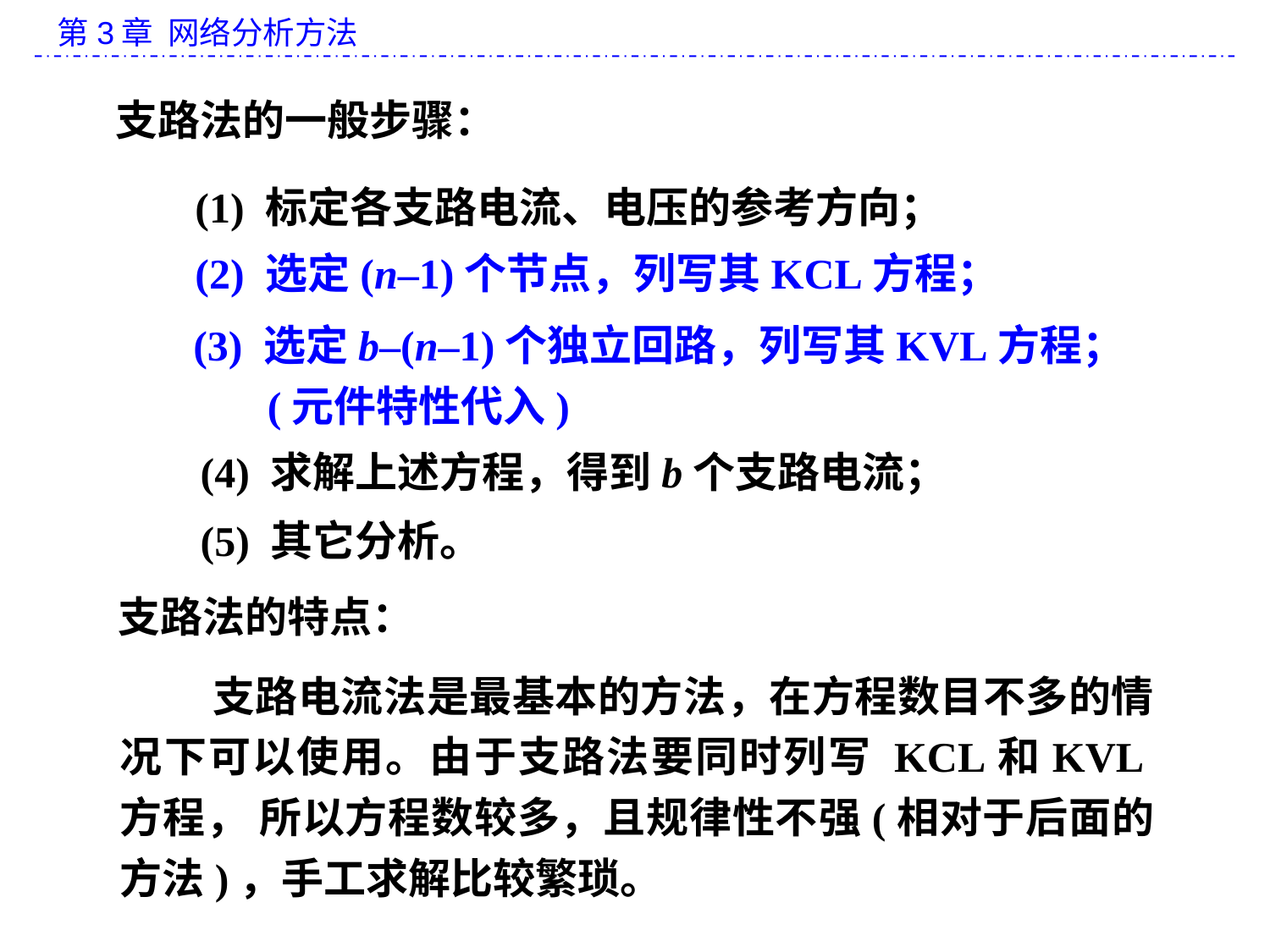

支路法的一般步骤：
(1) 标定各支路电流、电压的参考方向；
(2) 选定(n–1)个节点，列写其KCL方程；
(3) 选定b–(n–1)个独立回路，列写其KVL方程；
       (元件特性代入)
(4) 求解上述方程，得到b个支路电流；
(5) 其它分析。
支路法的特点：
支路电流法是最基本的方法，在方程数目不多的情况下可以使用。由于支路法要同时列写 KCL和KVL方程， 所以方程数较多，且规律性不强(相对于后面的方法)，手工求解比较繁琐。